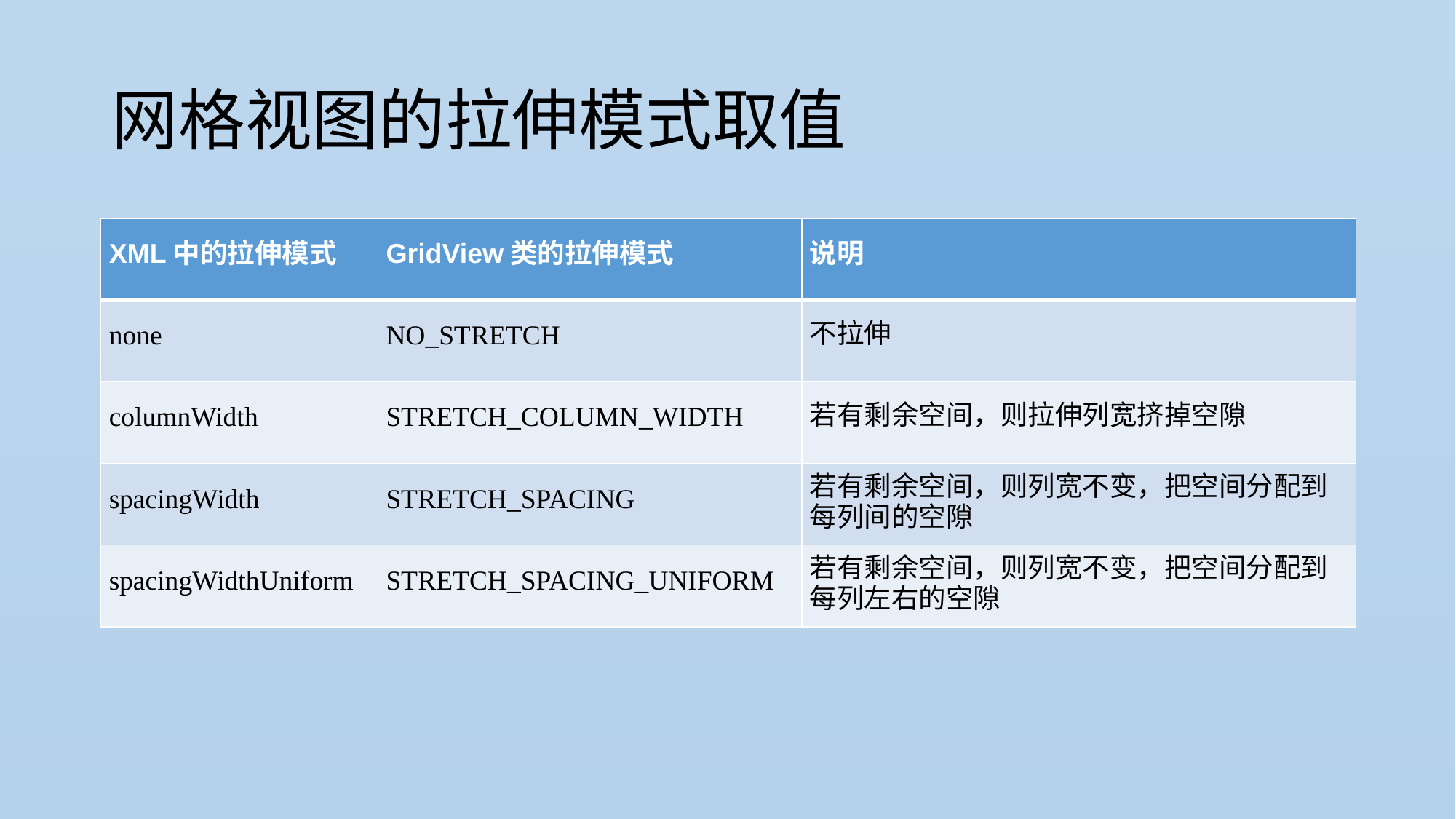

# 网格视图的拉伸模式取值
| XML中的拉伸模式 | GridView类的拉伸模式 | 说明 |
| --- | --- | --- |
| none | NO\_STRETCH | 不拉伸 |
| columnWidth | STRETCH\_COLUMN\_WIDTH | 若有剩余空间，则拉伸列宽挤掉空隙 |
| spacingWidth | STRETCH\_SPACING | 若有剩余空间，则列宽不变，把空间分配到每列间的空隙 |
| spacingWidthUniform | STRETCH\_SPACING\_UNIFORM | 若有剩余空间，则列宽不变，把空间分配到每列左右的空隙 |